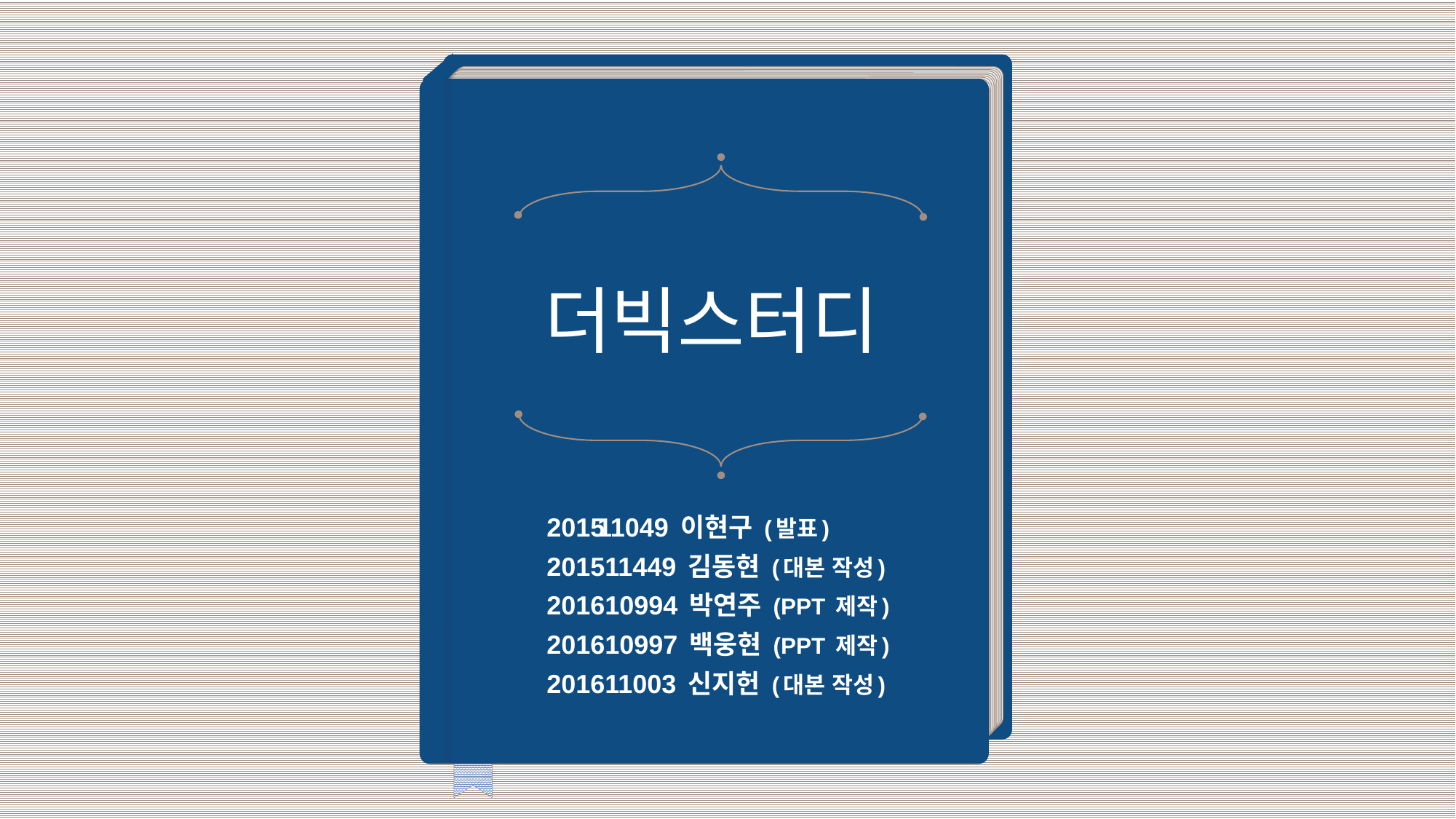

# 더빅스터디
11049 이현구 (발표)
201511449 김동현 (대본 작성)
201610994 박연주 (PPT 제작)
201610997 백웅현 (PPT 제작)
201611003 신지헌 (대본 작성)